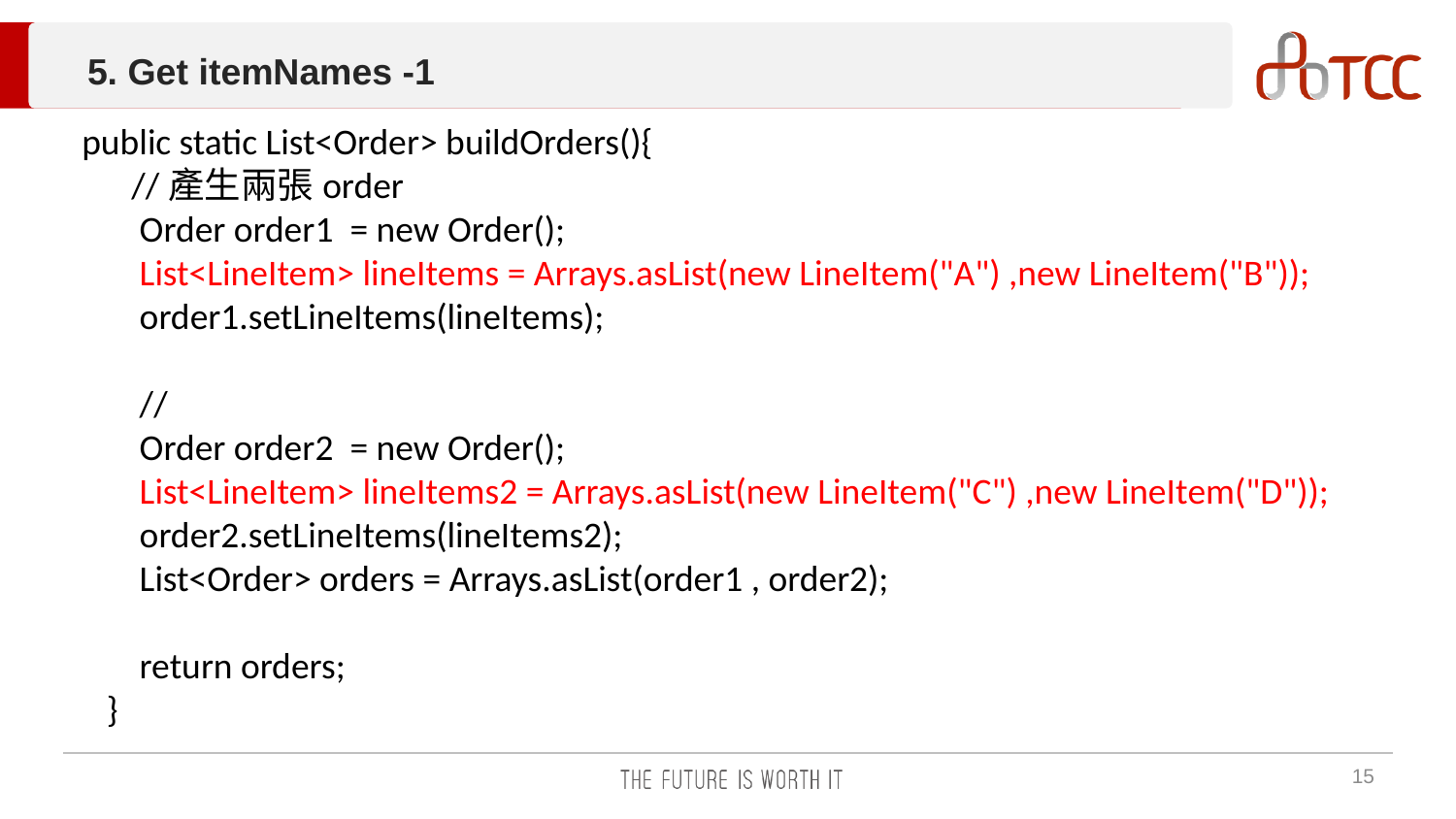

# 5. Get itemNames -1
 public static List<Order> buildOrders(){
       //產生兩張order
        Order order1  = new Order();
        List<LineItem> lineItems = Arrays.asList(new LineItem("A") ,new LineItem("B"));
        order1.setLineItems(lineItems);

        //
        Order order2  = new Order();
        List<LineItem> lineItems2 = Arrays.asList(new LineItem("C") ,new LineItem("D"));
        order2.setLineItems(lineItems2);
        List<Order> orders = Arrays.asList(order1 , order2);

        return orders;
    }
15